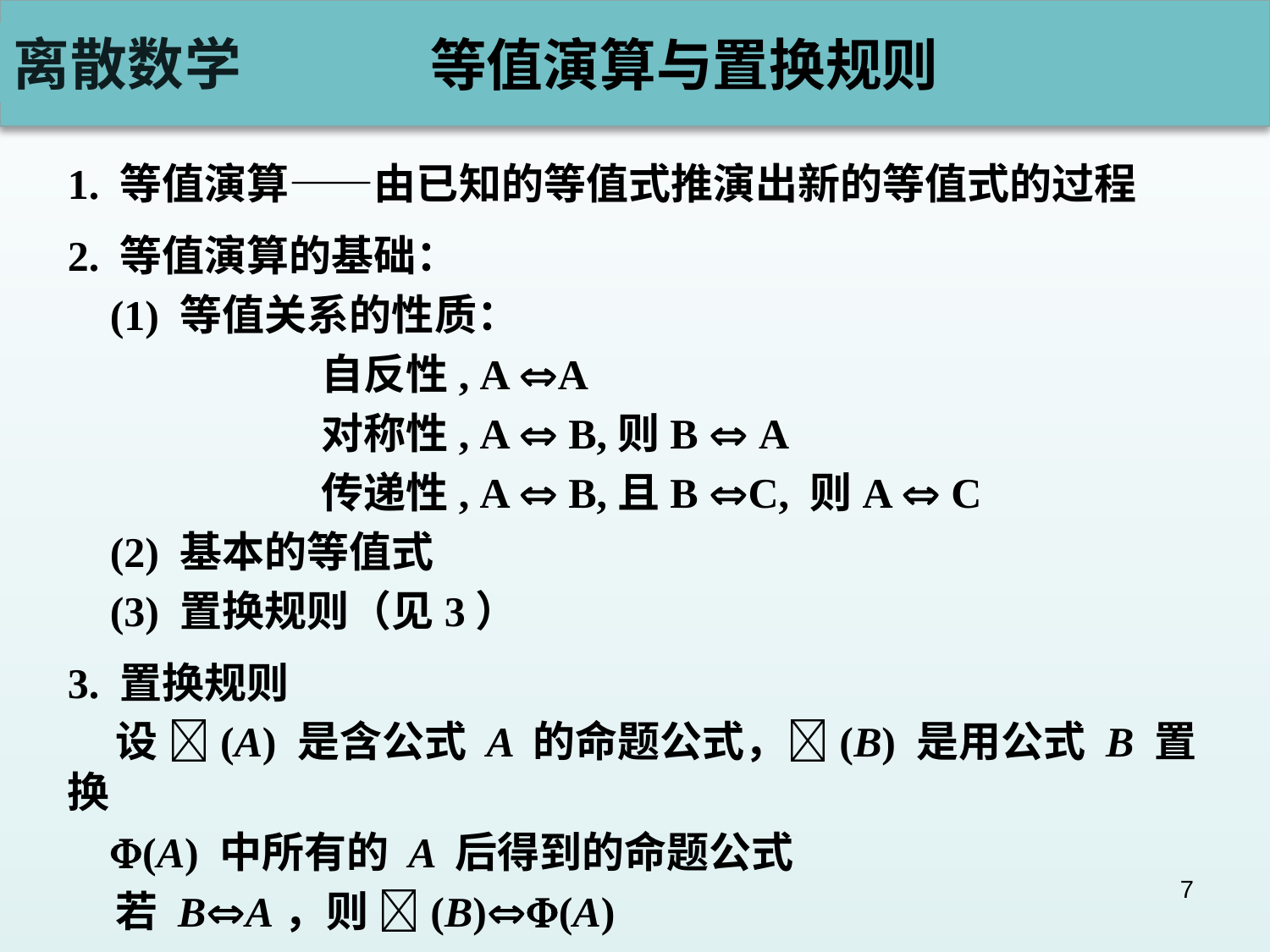

# 等值演算与置换规则
1. 等值演算——由已知的等值式推演出新的等值式的过程
2. 等值演算的基础：
    (1) 等值关系的性质：
		自反性, A ⇔A
		对称性, A ⇔ B,则B ⇔ A
		传递性, A ⇔ B,且B ⇔C, 则A ⇔ C
    (2) 基本的等值式
    (3) 置换规则（见3）
3. 置换规则
    设 Φ(A) 是含公式 A 的命题公式，Φ(B) 是用公式 B 置换
    Φ(A) 中所有的 A 后得到的命题公式
    若 B⇔A，则 Φ(B)⇔Φ(A)
7